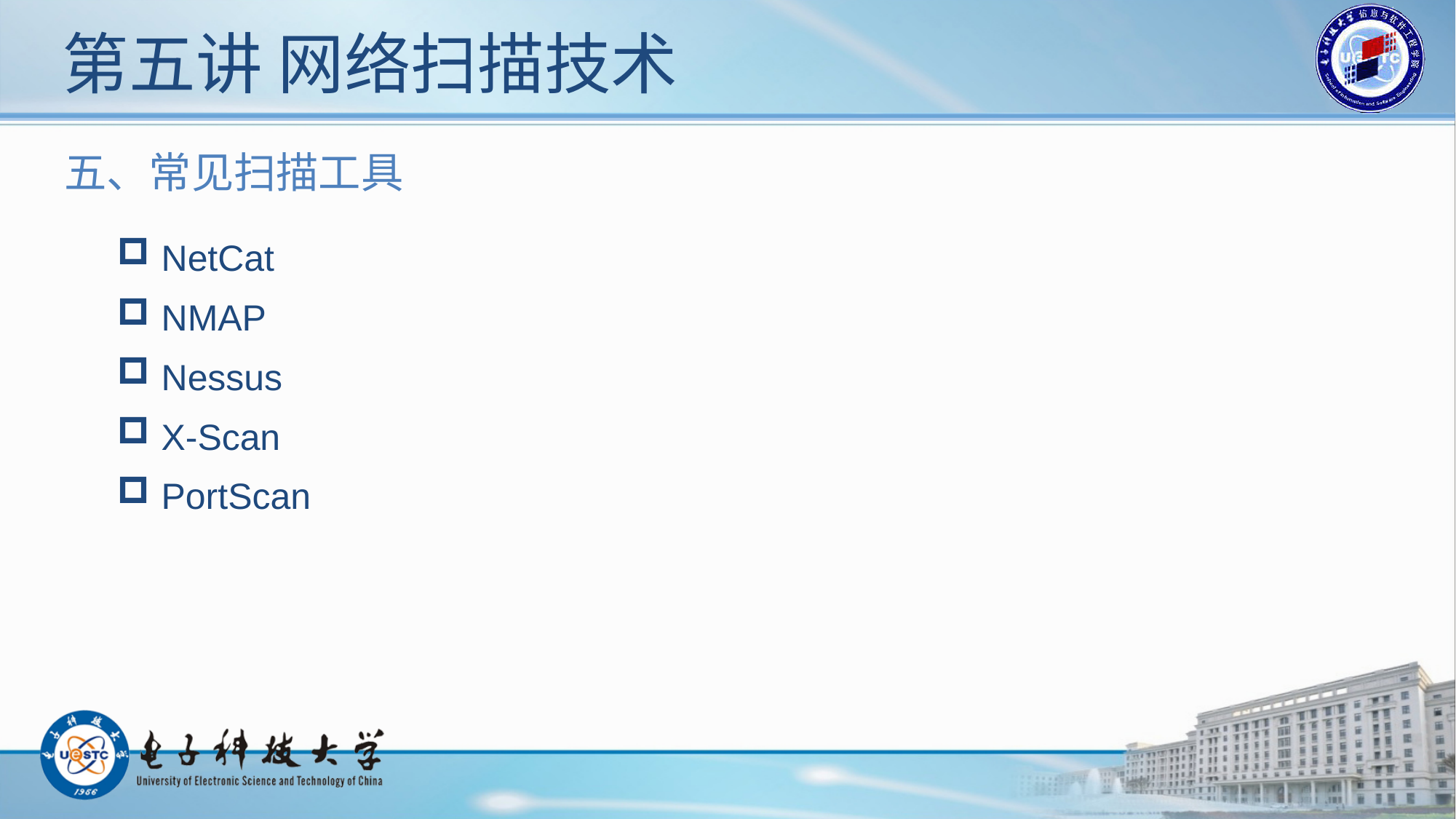

# 第五讲 网络扫描技术
五、常见扫描工具
 NetCat
 NMAP
 Nessus
 X-Scan
 PortScan